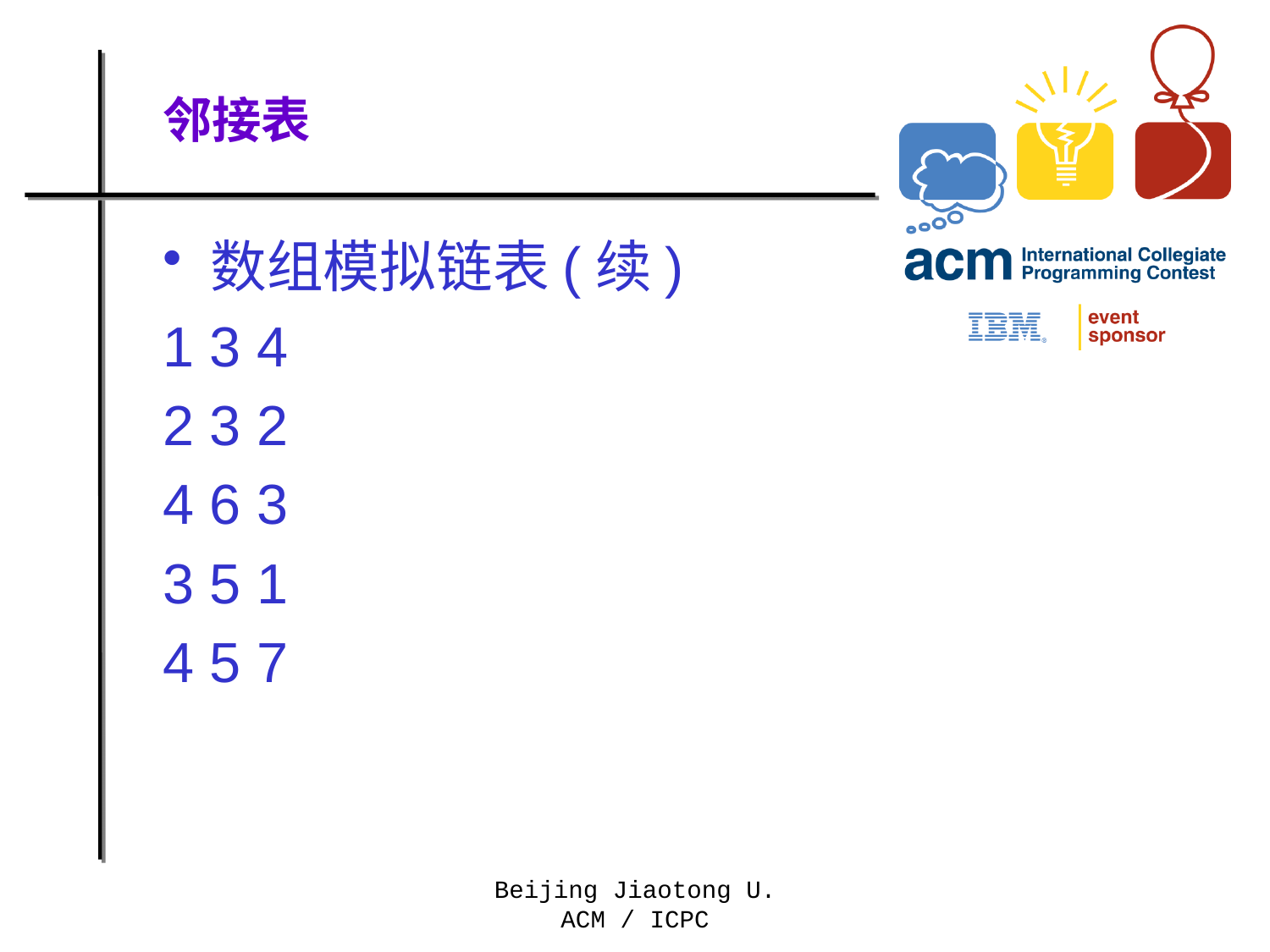

# 邻接表
数组模拟链表(续)
1 3 4
2 3 2
4 6 3
3 5 1
4 5 7